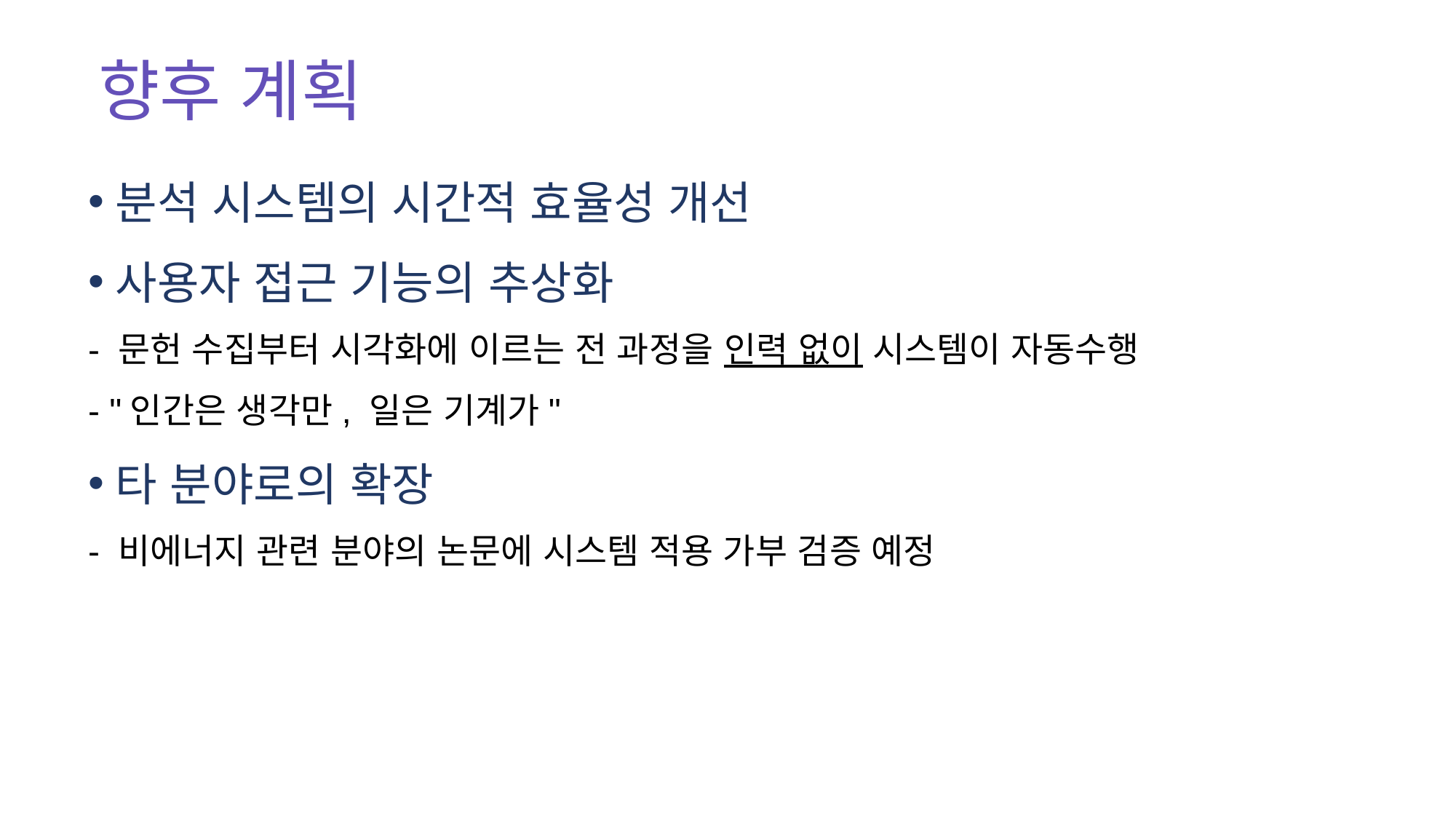

# 향후 계획
분석 시스템의 시간적 효율성 개선
사용자 접근 기능의 추상화
- 문헌 수집부터 시각화에 이르는 전 과정을 인력 없이 시스템이 자동수행
- "인간은 생각만, 일은 기계가"
타 분야로의 확장
- 비에너지 관련 분야의 논문에 시스템 적용 가부 검증 예정